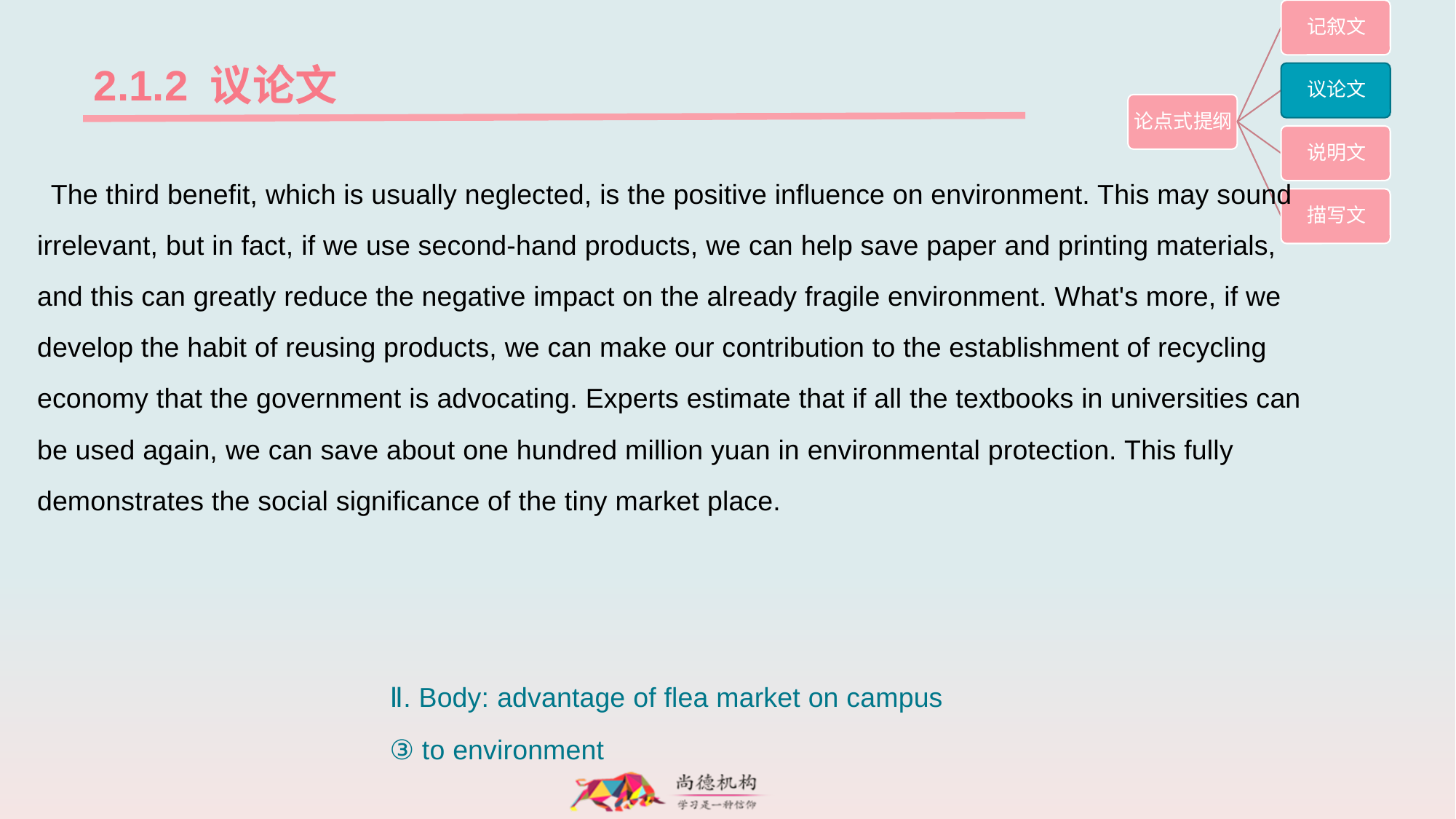

论点式提纲

记叙文

议论文

说明文

描写文
2.1.2 议论文
The third benefit, which is usually neglected, is the positive influence on environment. This may sound irrelevant, but in fact, if we use second-hand products, we can help save paper and printing materials, and this can greatly reduce the negative impact on the already fragile environment. What's more, if we develop the habit of reusing products, we can make our contribution to the establishment of recycling economy that the government is advocating. Experts estimate that if all the textbooks in universities can be used again, we can save about one hundred million yuan in environmental protection. This fully demonstrates the social significance of the tiny market place.
Ⅱ. Body: advantage of flea market on campus
③ to environment